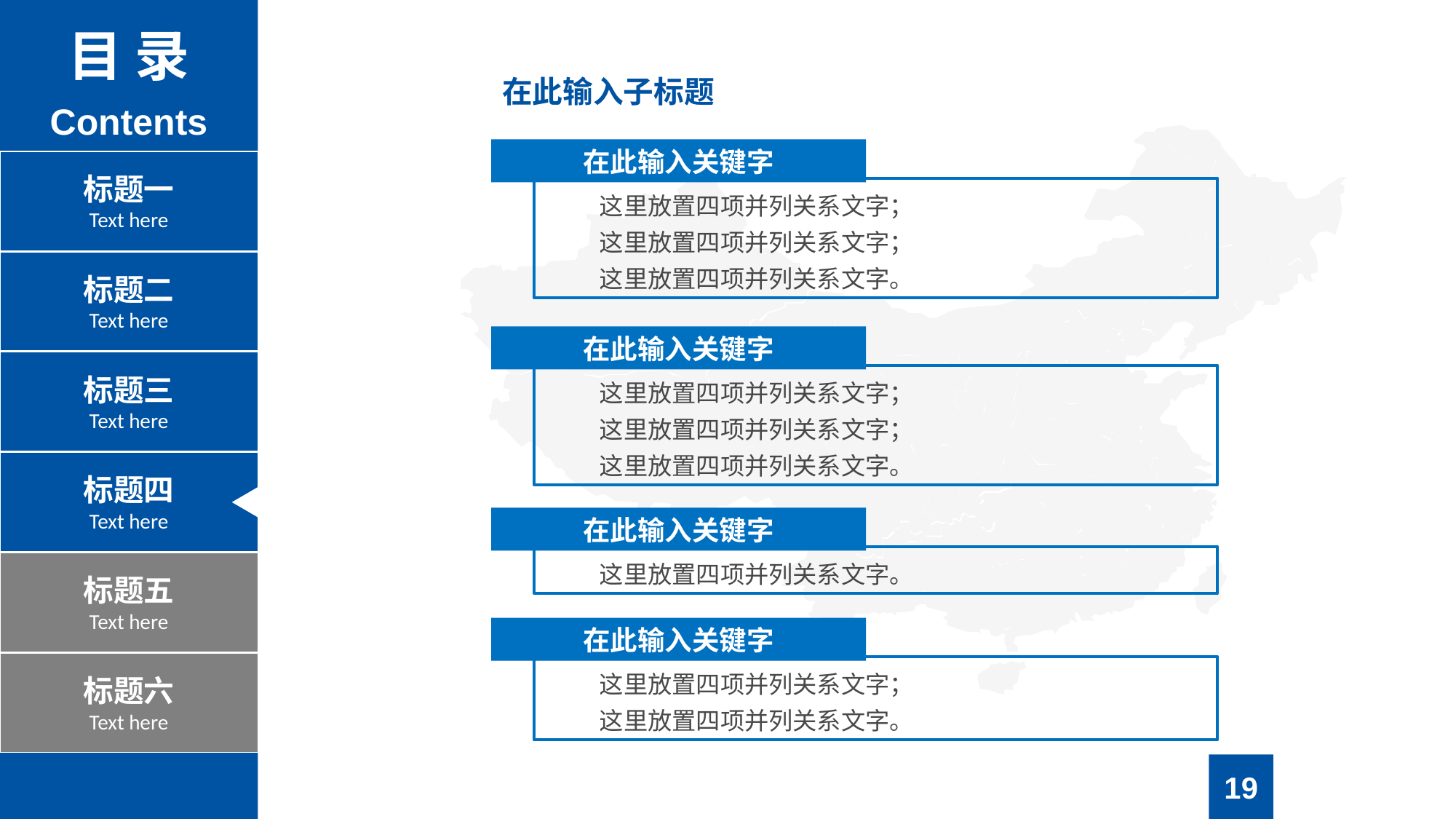

目 录
Contents
在此输入子标题
在此输入关键字
标题一
Text here
这里放置四项并列关系文字；
这里放置四项并列关系文字；
这里放置四项并列关系文字。
标题二
Text here
在此输入关键字
标题三
Text here
这里放置四项并列关系文字；
这里放置四项并列关系文字；
这里放置四项并列关系文字。
标题四
Text here

在此输入关键字
这里放置四项并列关系文字。
标题五
Text here
在此输入关键字
标题六
Text here
这里放置四项并列关系文字；
这里放置四项并列关系文字。
19